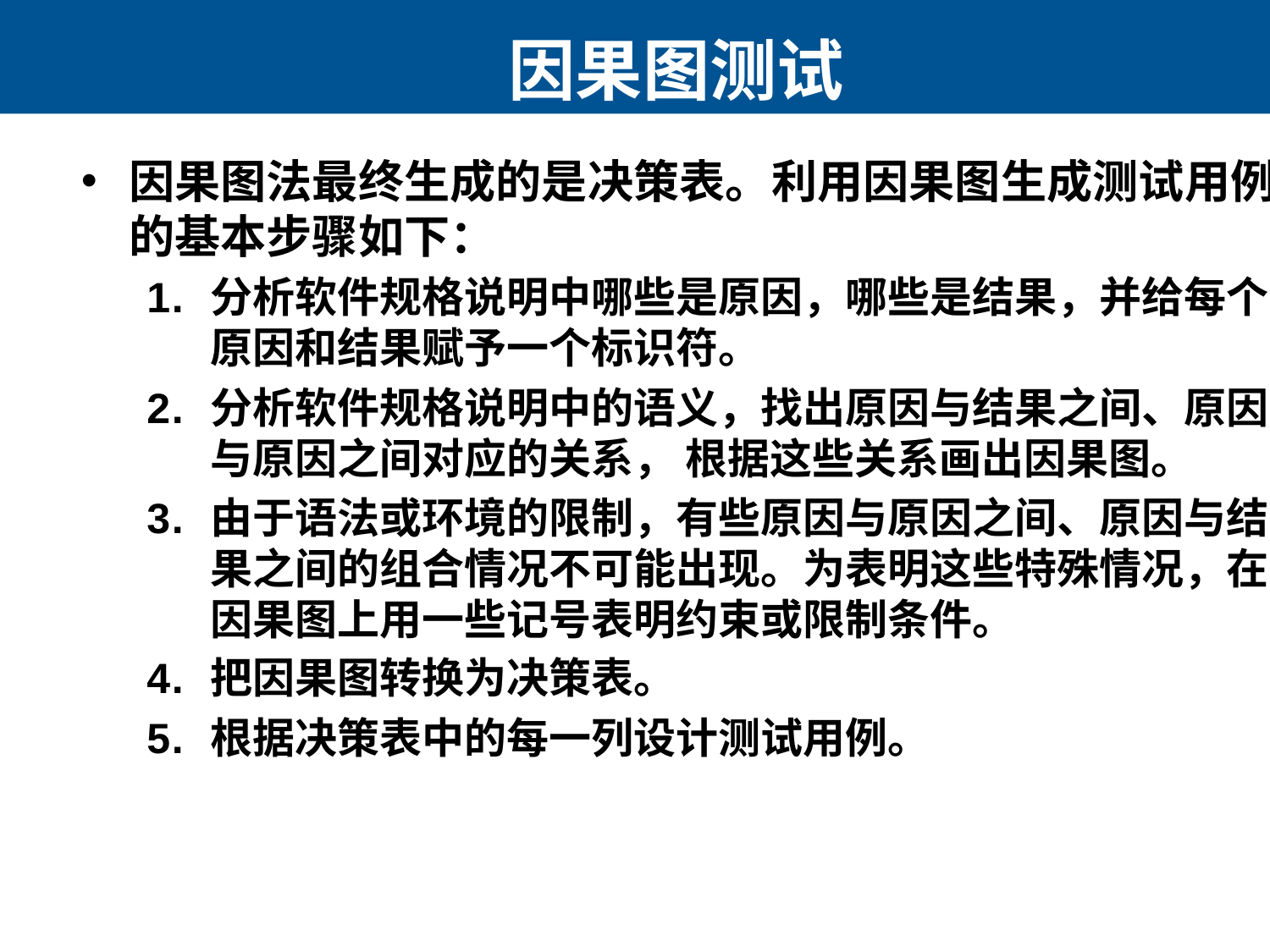

因果图测试
因果图法最终生成的是决策表。利用因果图生成测试用例的基本步骤如下：
分析软件规格说明中哪些是原因，哪些是结果，并给每个原因和结果赋予一个标识符。
分析软件规格说明中的语义，找出原因与结果之间、原因与原因之间对应的关系， 根据这些关系画出因果图。
由于语法或环境的限制，有些原因与原因之间、原因与结果之间的组合情况不可能出现。为表明这些特殊情况，在因果图上用一些记号表明约束或限制条件。
把因果图转换为决策表。
根据决策表中的每一列设计测试用例。